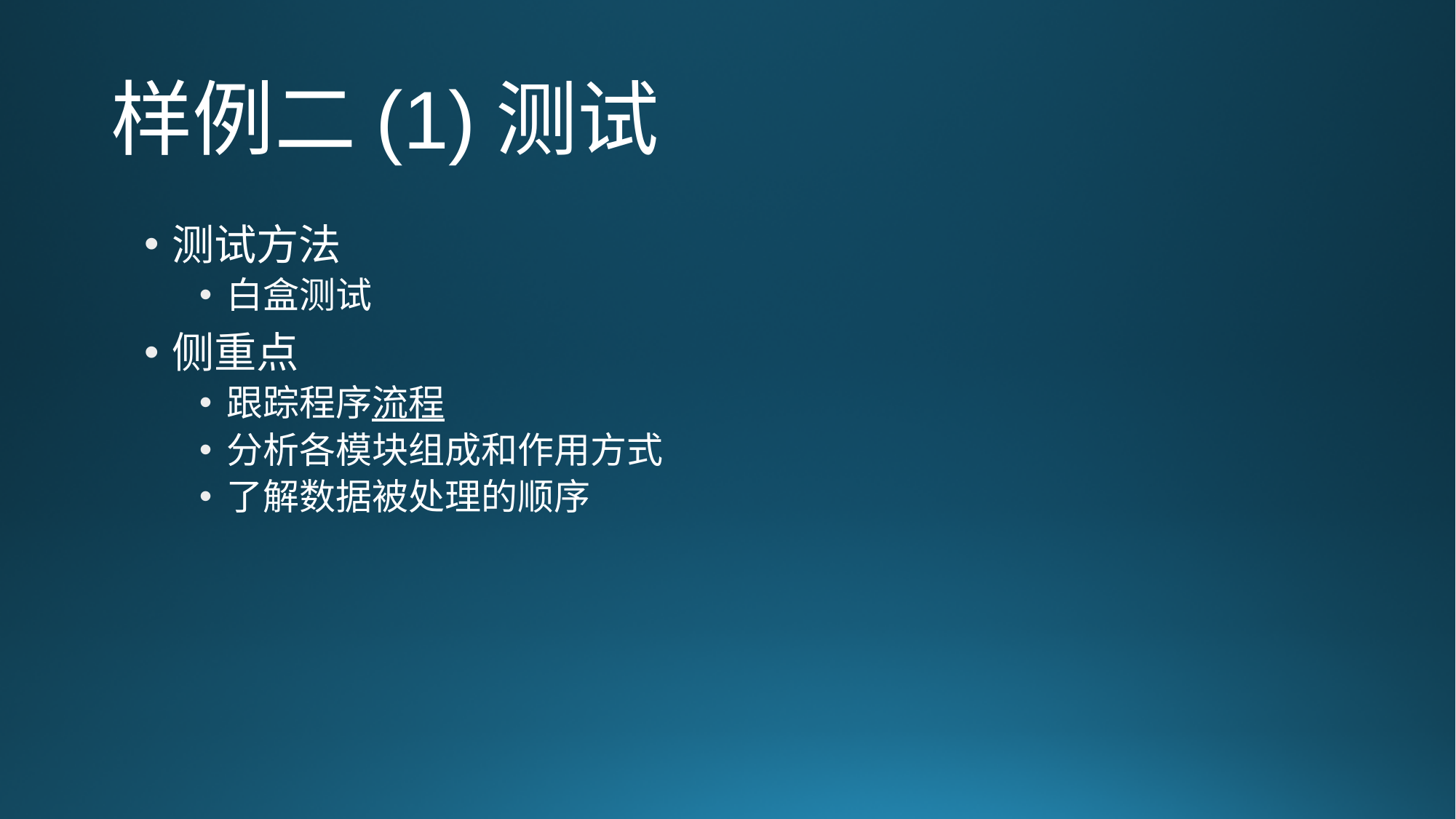

# 样例二(1)测试
测试方法
白盒测试
侧重点
跟踪程序流程
分析各模块组成和作用方式
了解数据被处理的顺序